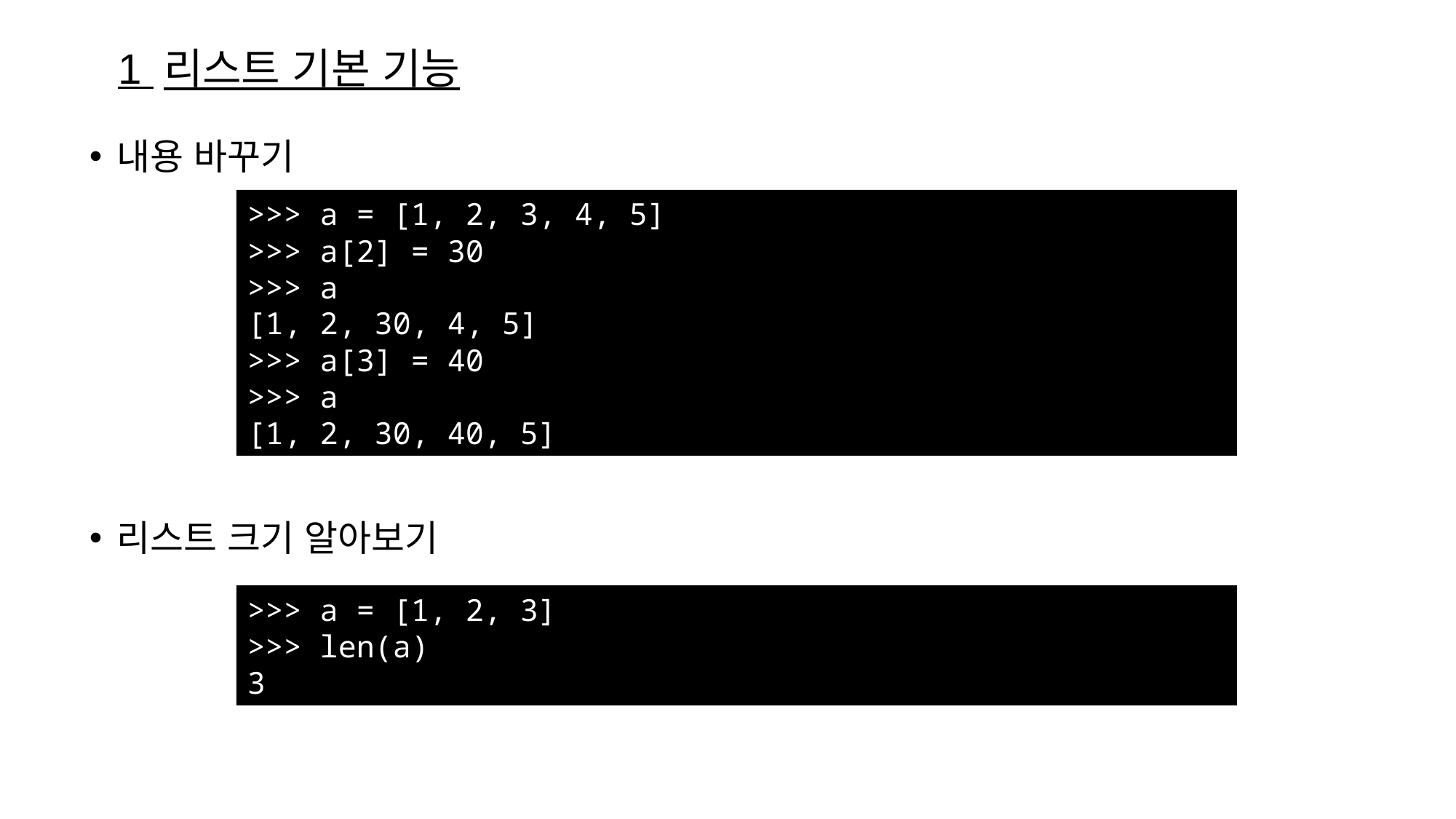

# 1 리스트 기본 기능
내용 바꾸기

리스트 크기 알아보기

>>> a = [1, 2, 3, 4, 5]
>>> a[2] = 30
>>> a
[1, 2, 30, 4, 5]
>>> a[3] = 40
>>> a
[1, 2, 30, 40, 5]
>>> a = [1, 2, 3]
>>> len(a)
3